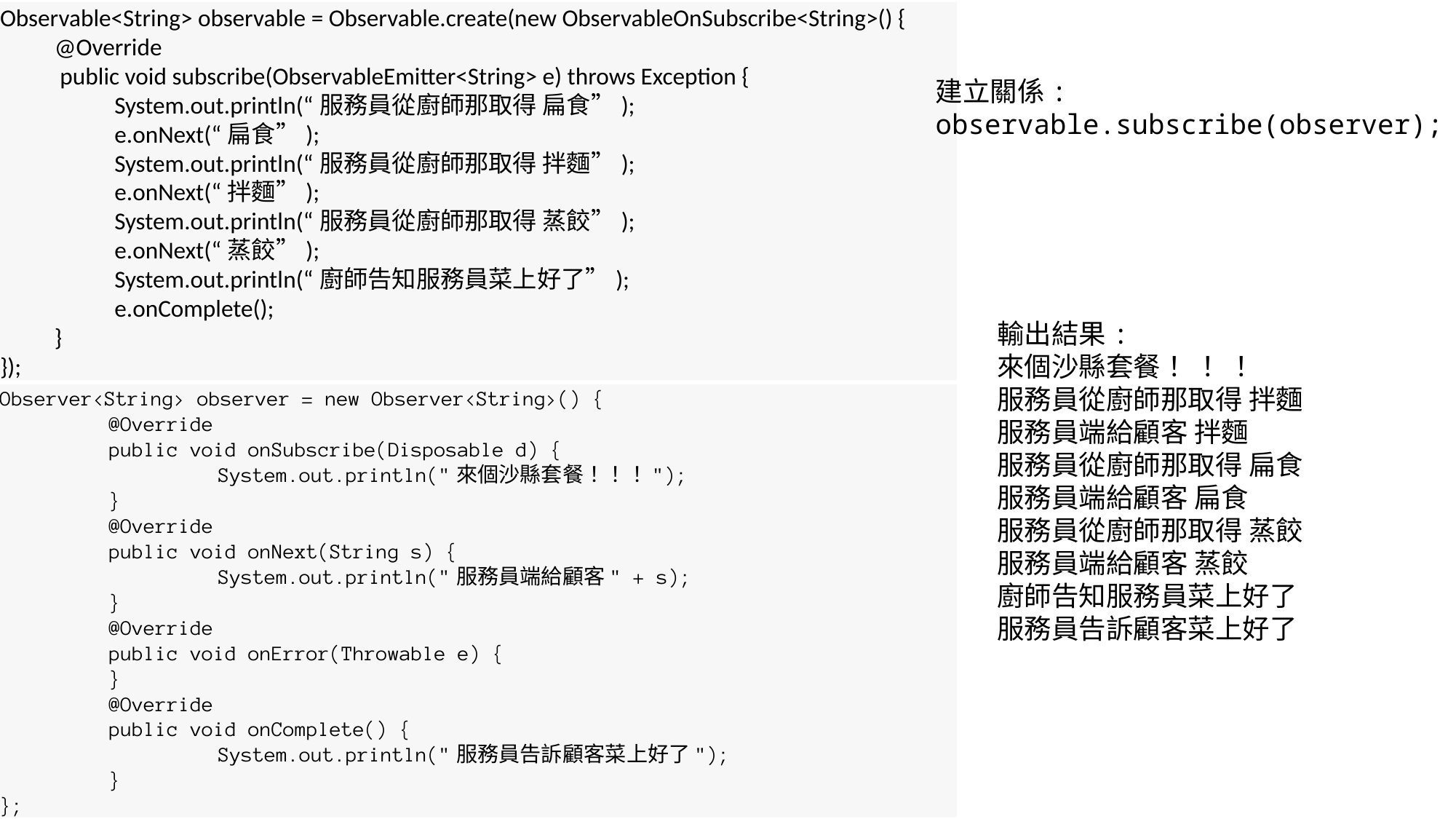

Observable<String> observable = Observable.create(new ObservableOnSubscribe<String>() {
          @Override
           public void subscribe(ObservableEmitter<String> e) throws Exception {
                     System.out.println(“服務員從廚師那取得 扁食”);
                     e.onNext(“扁食”);
                     System.out.println(“服務員從廚師那取得 拌麵”);
                     e.onNext(“拌麵”);
                     System.out.println(“服務員從廚師那取得 蒸餃”);
                     e.onNext(“蒸餃”);
                     System.out.println(“廚師告知服務員菜上好了”);
                     e.onComplete();
          }
});
建立關係:
observable.subscribe(observer);
輸出結果:
來個沙縣套餐！ ！ ！
服務員從廚師那取得 拌麵
服務員端給顧客 拌麵
服務員從廚師那取得 扁食
服務員端給顧客 扁食
服務員從廚師那取得 蒸餃
服務員端給顧客 蒸餃
廚師告知服務員菜上好了
服務員告訴顧客菜上好了
Observer<String> observer = new Observer<String>() {
     	@Override
     	public void onSubscribe(Disposable d) {
           	System.out.println("來個沙縣套餐！！！");
     	}
     	@Override
	public void onNext(String s) {
		System.out.println("服務員端給顧客" + s);
	}
	@Override
	public void onError(Throwable e) {
	}
	@Override
	public void onComplete() {
		System.out.println("服務員告訴顧客菜上好了");
	}
};